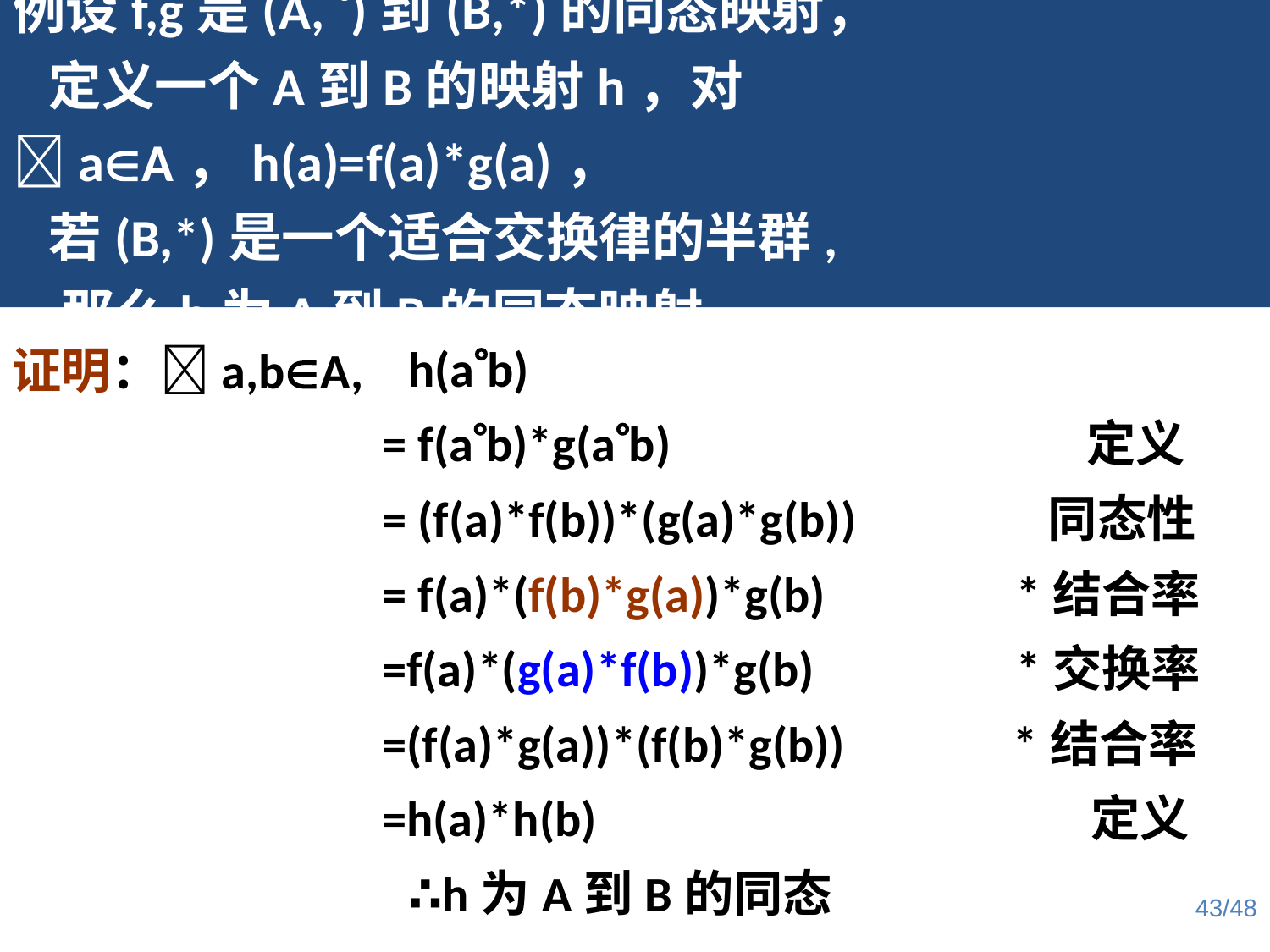

例设f,g是(A, °)到(B,*)的同态映射，
   定义一个A到B的映射h，对∀a∈A，h(a)=f(a)*g(a)，
   若(B,*)是一个适合交换律的半群,
   那么h为A到B的同态映射。
	h(a°b)
         = f(a°b)*g(a°b)                                    定义
         = (f(a)*f(b))*(g(a)*g(b))                同态性
         = f(a)*(f(b)*g(a))*g(b)                 *结合率
         =f(a)*(g(a)*f(b))*g(b)                  *交换率
         =(f(a)*g(a))*(f(b)*g(b))               *结合率
         =h(a)*h(b)                                           定义
	∴h为A到B的同态
证明：∀a,b∈A,
43/48